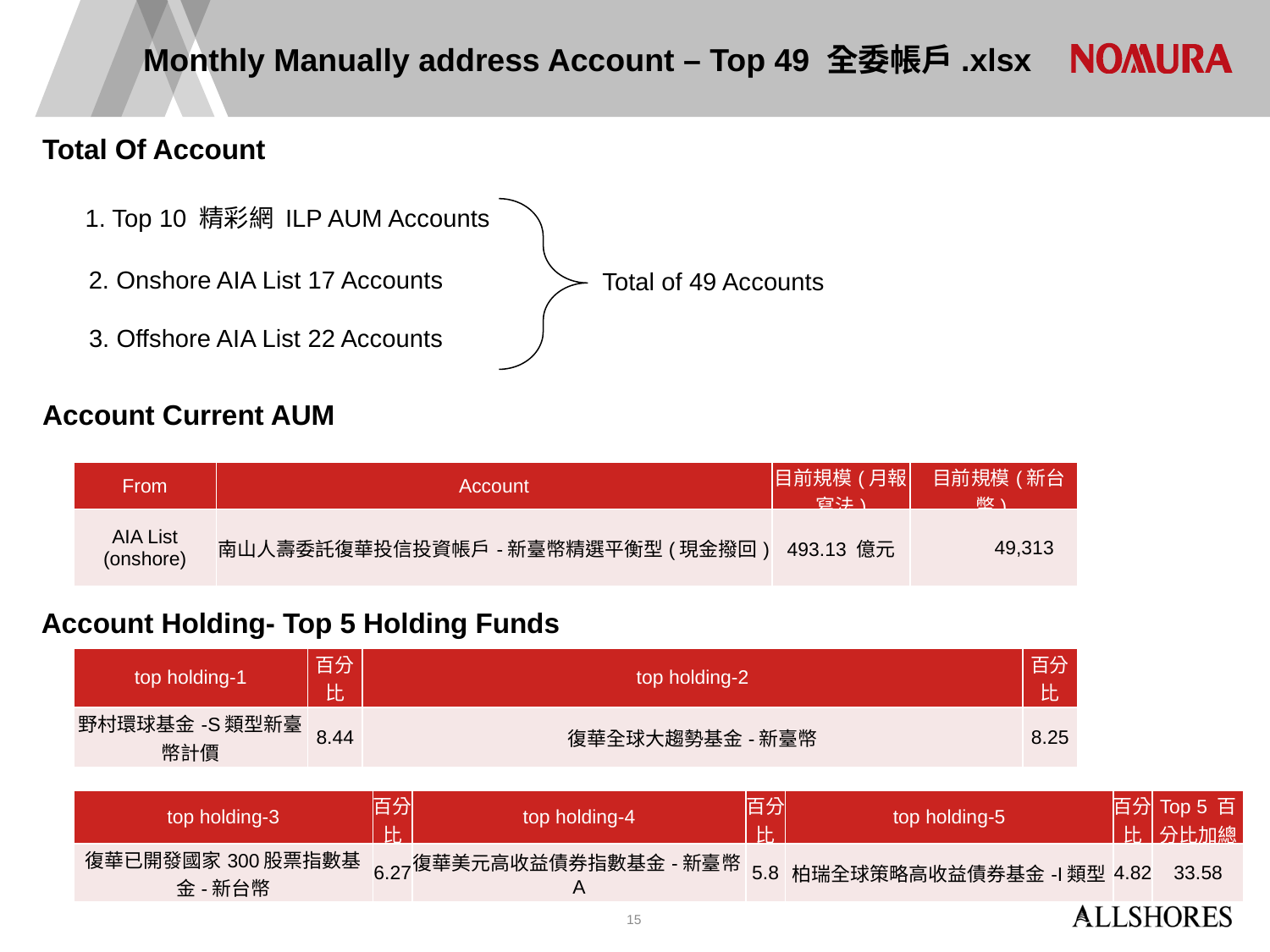

# Monthly Manually address Account – Top 49 全委帳戶.xlsx
Total Of Account
1. Top 10 精彩網 ILP AUM Accounts

2. Onshore AIA List 17 Accounts
Total of 49 Accounts
3. Offshore AIA List 22 Accounts
Account Current AUM
| From | Account | 目前規模(月報寫法) | 目前規模(新台幣) |
| --- | --- | --- | --- |
| AIA List (onshore) | 南山人壽委託復華投信投資帳戶-新臺幣精選平衡型(現金撥回) | 493.13 億元 | 49,313 |
Account Holding- Top 5 Holding Funds
| top holding-1 | 百分比 | top holding-2 | 百分比 |
| --- | --- | --- | --- |
| 野村環球基金-S類型新臺幣計價 | 8.44 | 復華全球大趨勢基金-新臺幣 | 8.25 |
| top holding-3 | 百分比 | top holding-4 | 百分比 | top holding-5 | 百分比 | Top 5 百分比加總 |
| --- | --- | --- | --- | --- | --- | --- |
| 復華已開發國家300股票指數基金-新台幣 | 6.27 | 復華美元高收益債券指數基金-新臺幣A | 5.8 | 柏瑞全球策略高收益債券基金-I類型 | 4.82 | 33.58 |
15